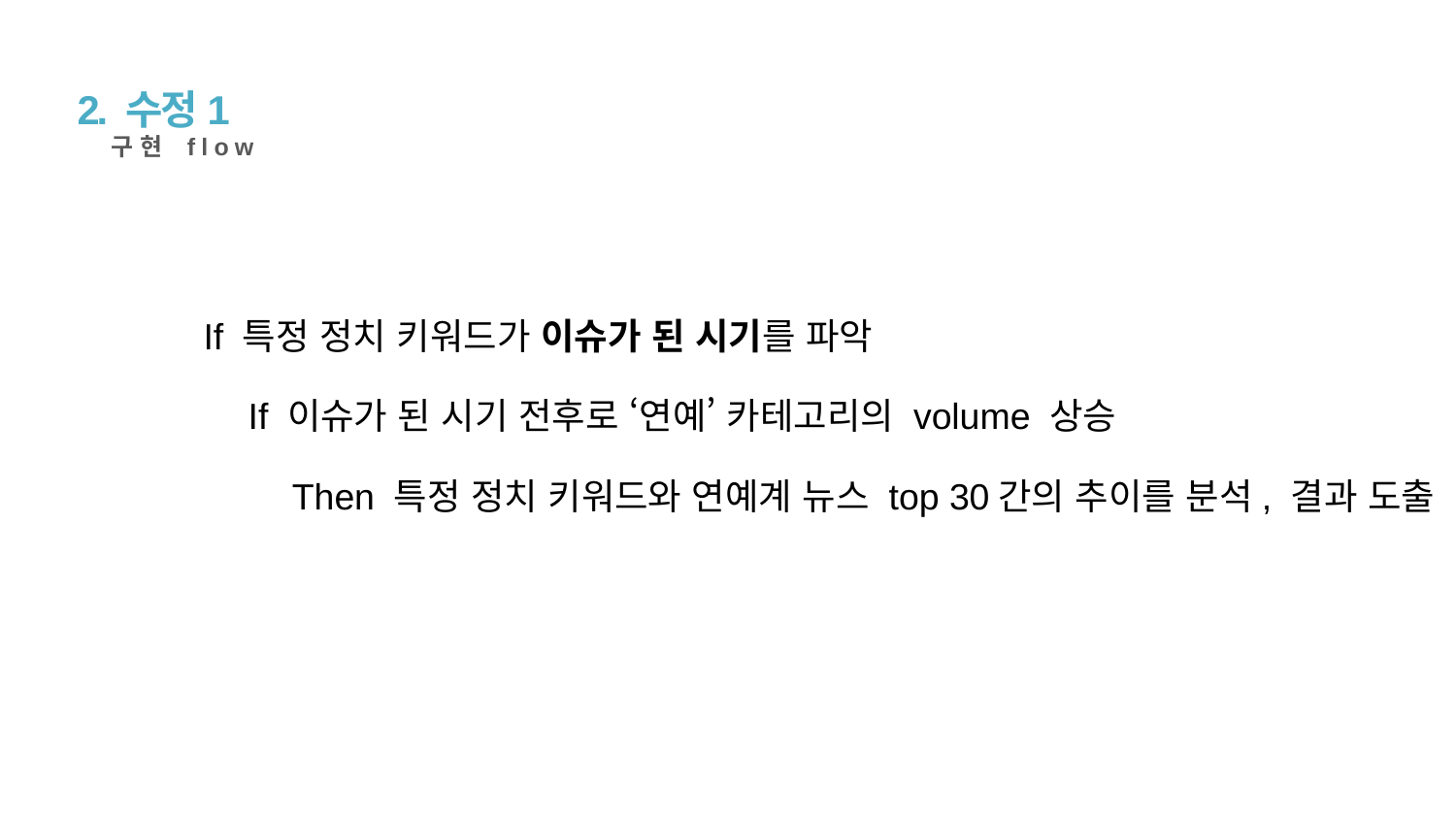

2. 수정1
구현 flow
If 특정 정치 키워드가 이슈가 된 시기를 파악
If 이슈가 된 시기 전후로 ‘연예’ 카테고리의 volume 상승
Then 특정 정치 키워드와 연예계 뉴스 top 30간의 추이를 분석, 결과 도출